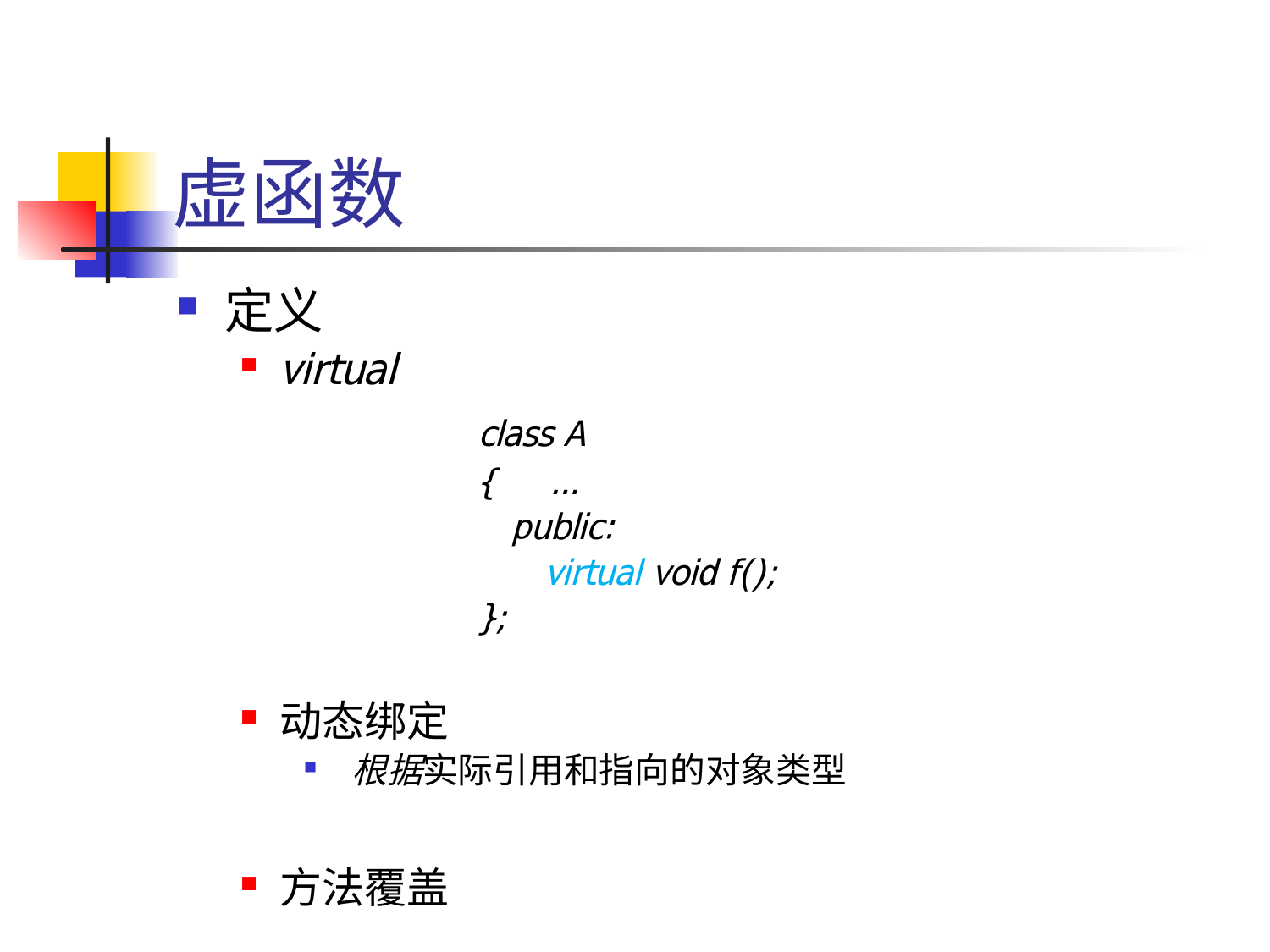

# 虚函数
定义
virtual
			class A
			{     …
			   public:
			      virtual void f();
			};

动态绑定
 根据实际引用和指向的对象类型

方法覆盖